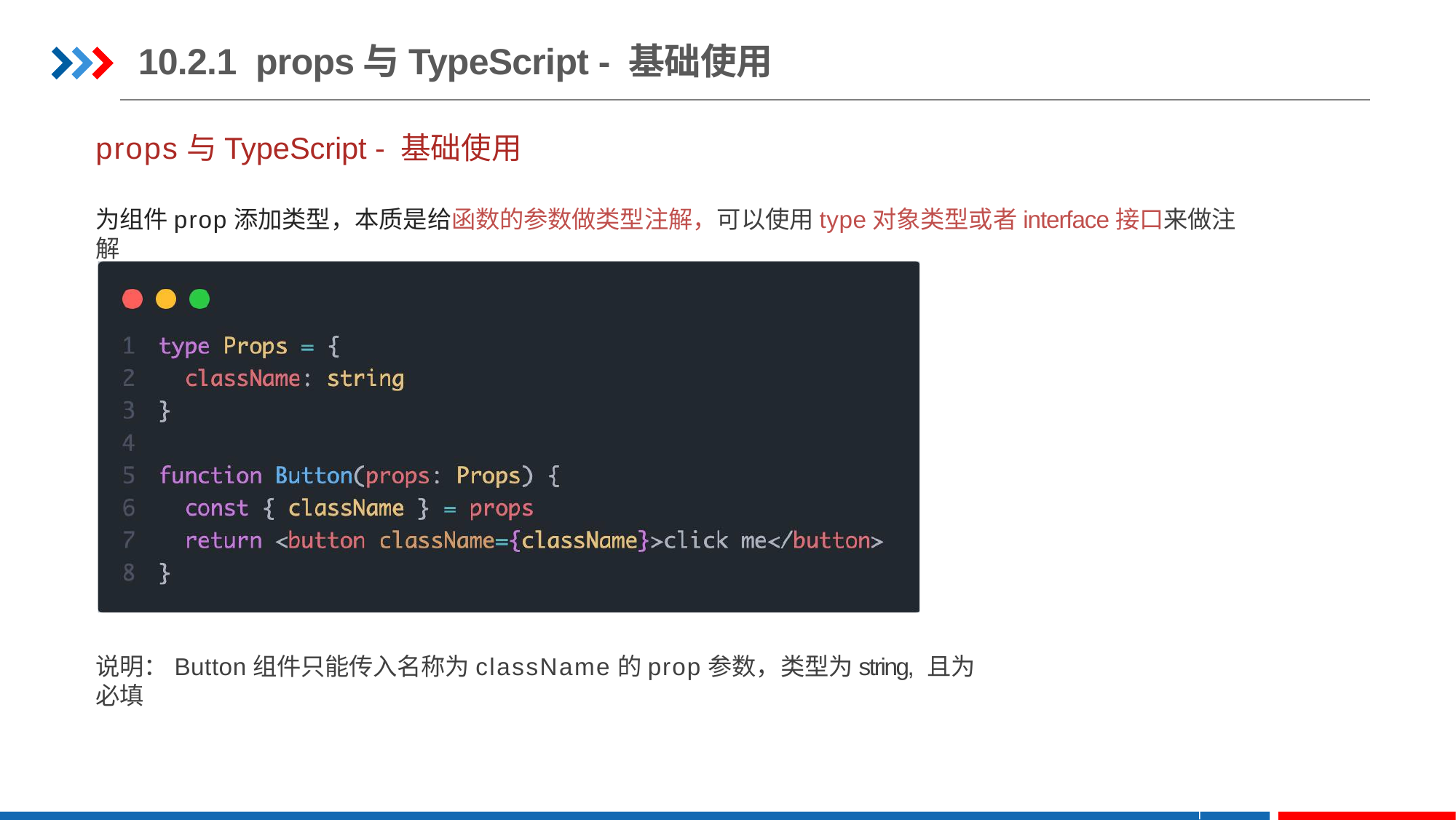

10.2.1  props与TypeScript - 基础使用
props与TypeScript - 基础使用

为组件prop添加类型，本质是给函数的参数做类型注解，可以使用type对象类型或者interface接口来做注解

说明：Button组件只能传入名称为className的prop参数，类型为string, 且为必填